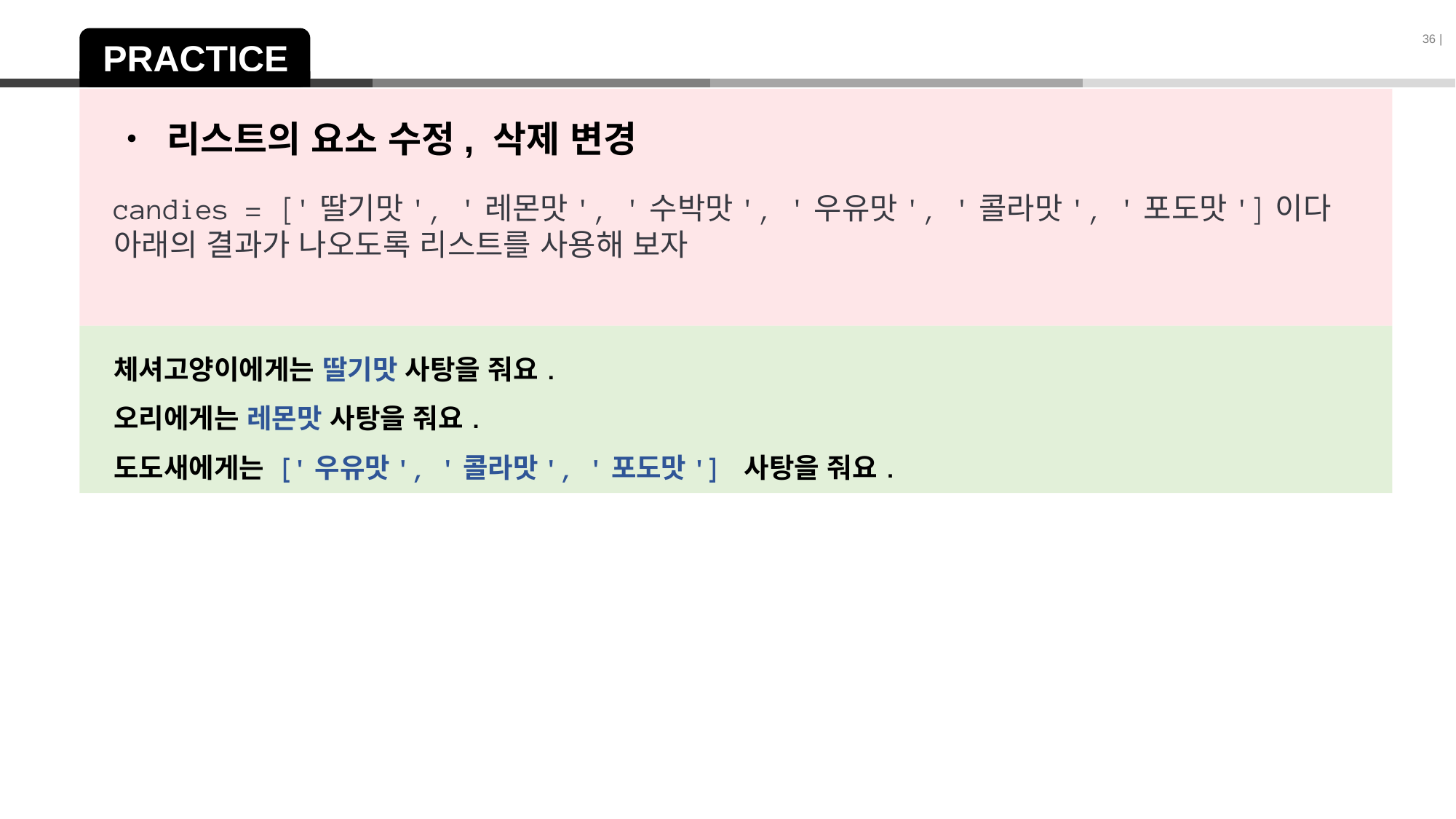

36 |

PRACTICE

• 리스트의 요소 수정, 삭제 변경

candies = ['딸기맛', '레몬맛', '수박맛', '우유맛', '콜라맛', '포도맛']이다
아래의 결과가 나오도록 리스트를 사용해 보자

체셔고양이에게는 딸기맛 사탕을 줘요.
오리에게는 레몬맛 사탕을 줘요.
도도새에게는 ['우유맛', '콜라맛', '포도맛'] 사탕을 줘요.